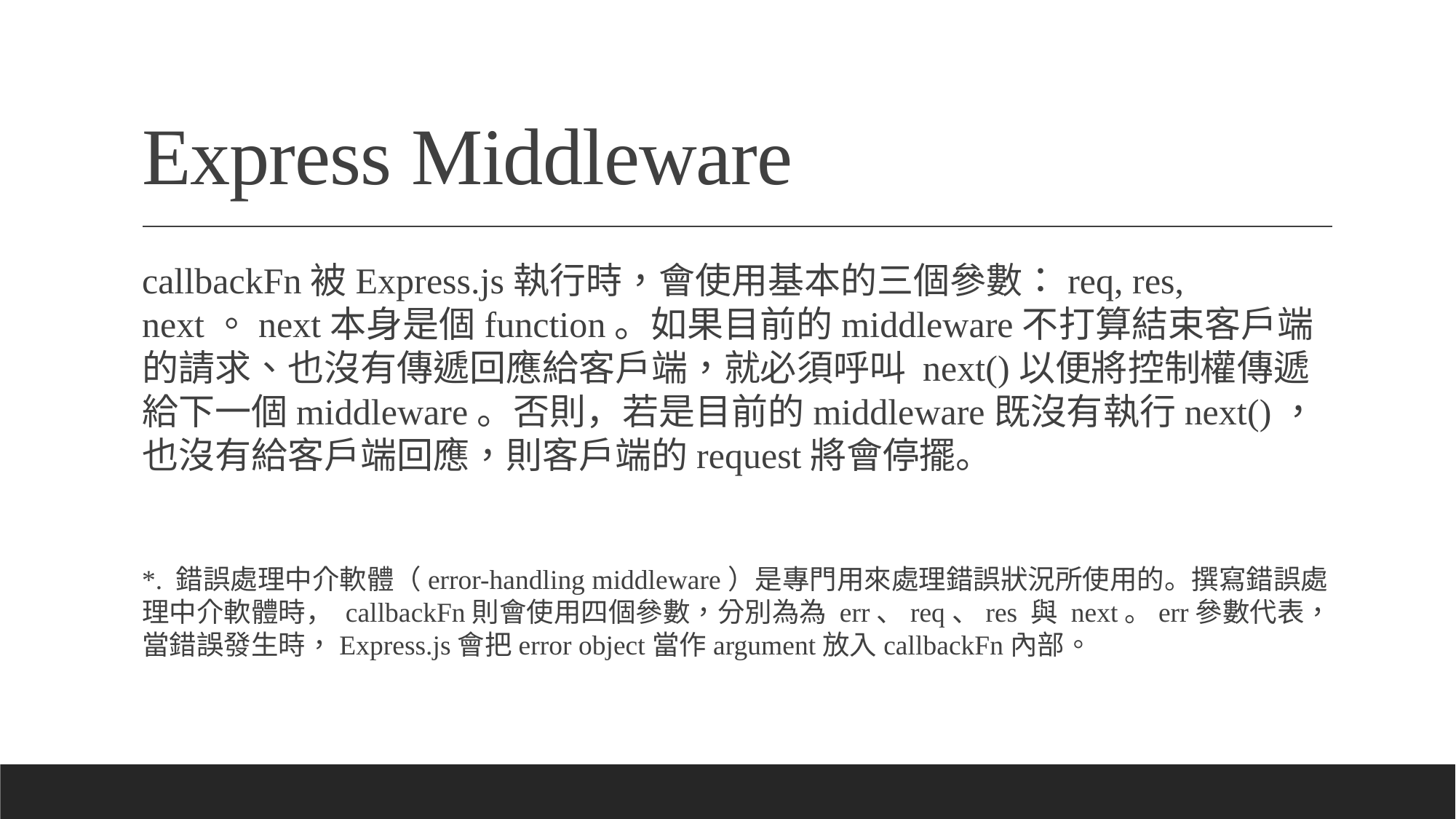

# Express Middleware
callbackFn被Express.js執行時，會使用基本的三個參數：req, res, next。next本身是個function。如果目前的middleware不打算結束客戶端的請求、也沒有傳遞回應給客戶端，就必須呼叫 next()以便將控制權傳遞給下一個middleware。否則，若是目前的middleware既沒有執行next()，也沒有給客戶端回應，則客戶端的request將會停擺。

*. 錯誤處理中介軟體（error-handling middleware）是專門用來處理錯誤狀況所使用的。撰寫錯誤處理中介軟體時， callbackFn則會使用四個參數，分別為為 err、req、res 與 next。err參數代表，當錯誤發生時，Express.js會把error object當作argument放入callbackFn內部。